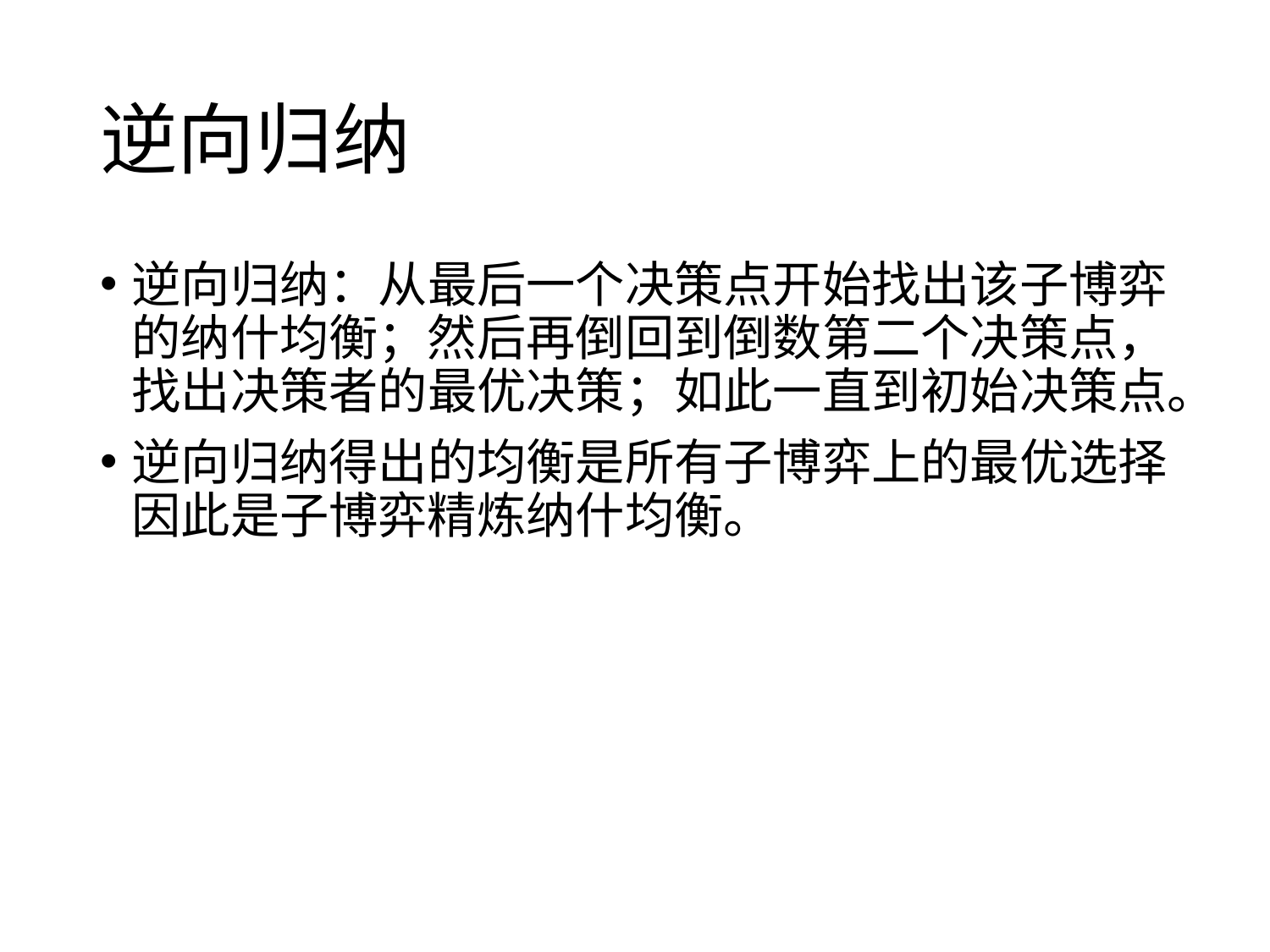

# 逆向归纳
逆向归纳：从最后一个决策点开始找出该子博弈的纳什均衡；然后再倒回到倒数第二个决策点，找出决策者的最优决策；如此一直到初始决策点。
逆向归纳得出的均衡是所有子博弈上的最优选择因此是子博弈精炼纳什均衡。